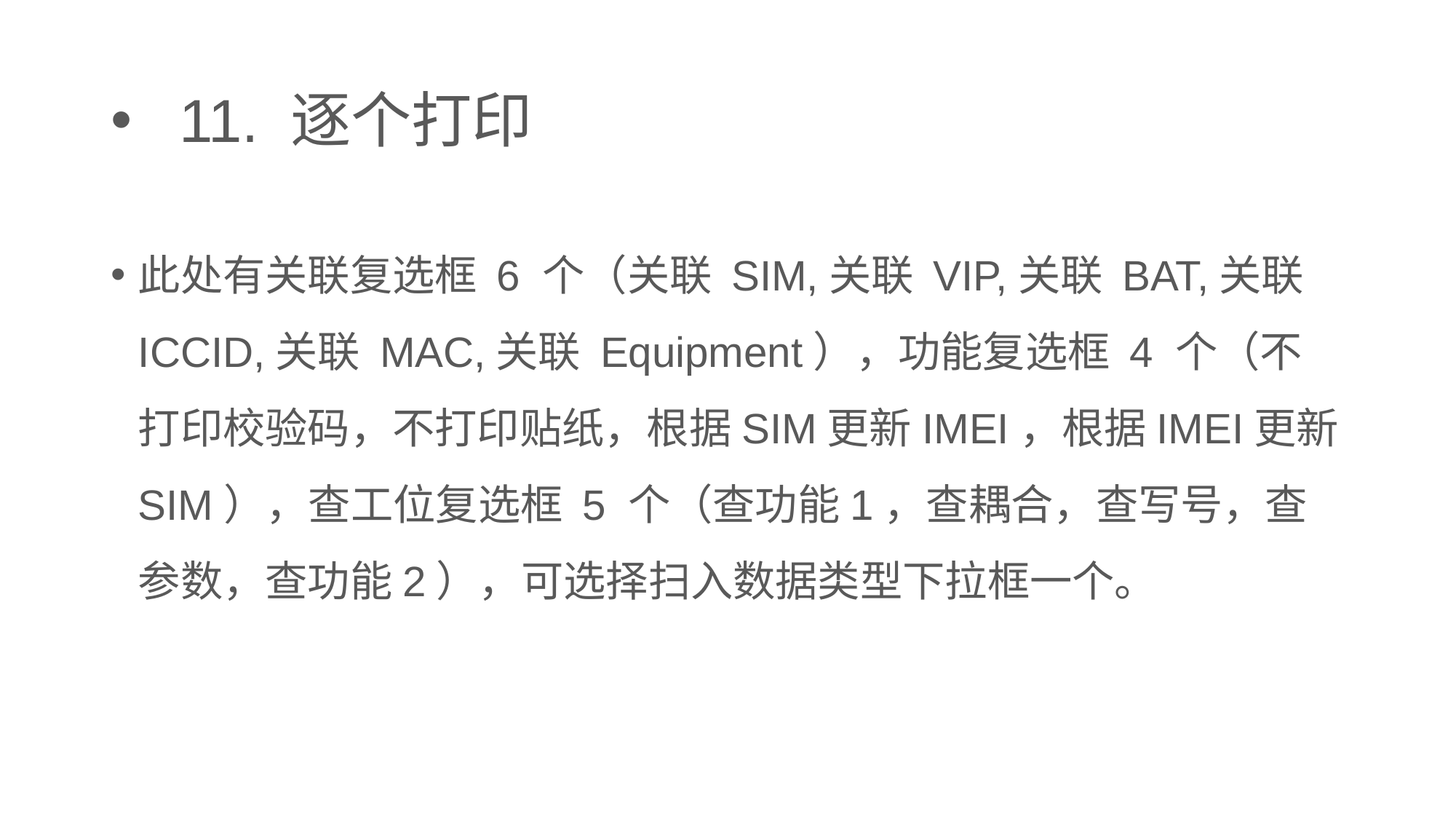

# 11. 逐个打印
此处有关联复选框 6 个（关联 SIM,关联 VIP,关联 BAT,关联 ICCID,关联 MAC,关联 Equipment），功能复选框 4 个（不打印校验码，不打印贴纸，根据SIM更新IMEI，根据IMEI更新SIM），查工位复选框 5 个（查功能1，查耦合，查写号，查参数，查功能2），可选择扫入数据类型下拉框一个。